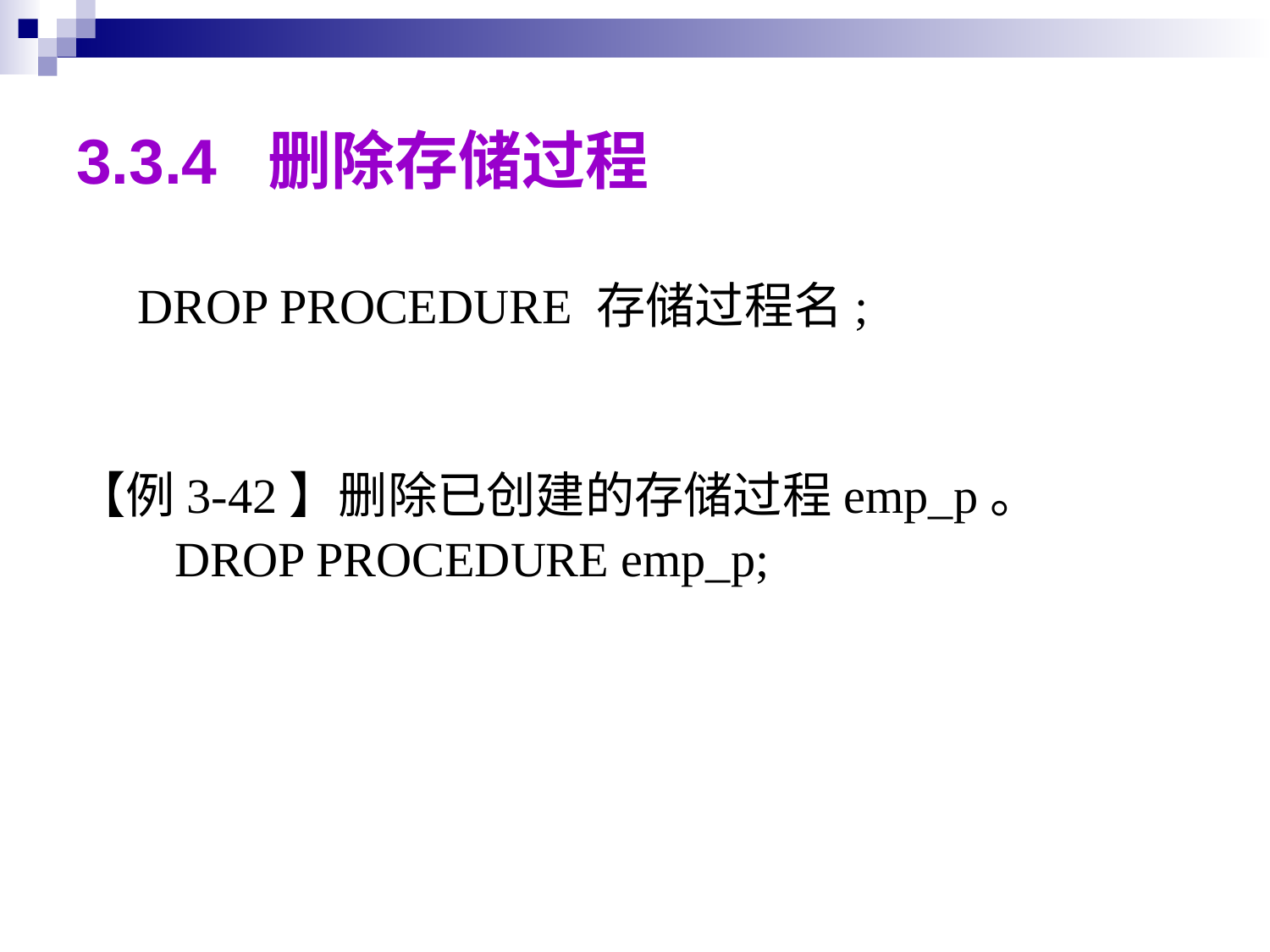

# 3.3.4  删除存储过程
     DROP PROCEDURE 存储过程名;

【例3-42】删除已创建的存储过程emp_p。
        DROP PROCEDURE emp_p;